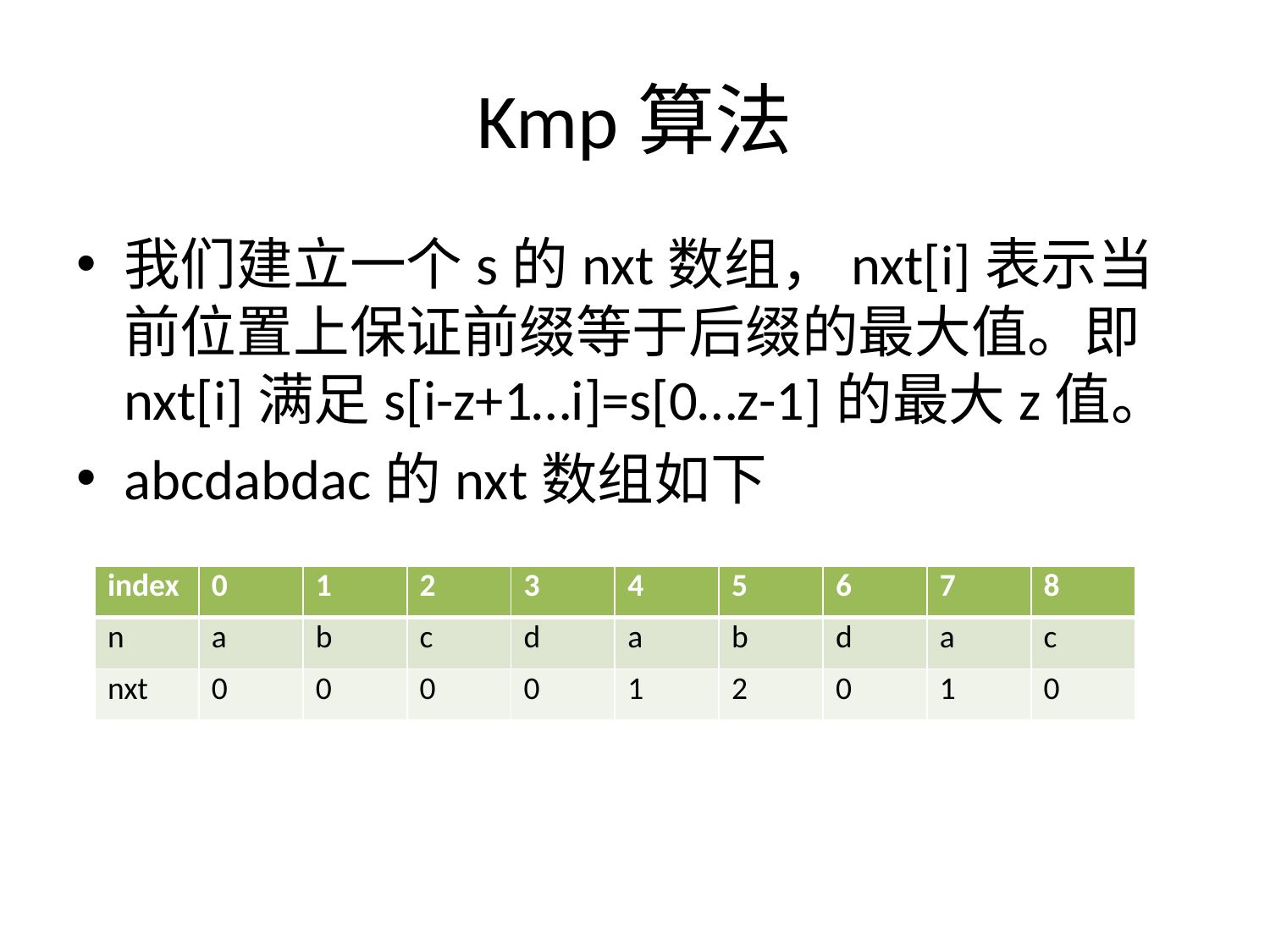

# Kmp算法
我们建立一个s的nxt数组，nxt[i]表示当前位置上保证前缀等于后缀的最大值。即nxt[i]满足s[i-z+1…i]=s[0…z-1]的最大z值。
abcdabdac的nxt数组如下
| index | 0 | 1 | 2 | 3 | 4 | 5 | 6 | 7 | 8 |
| --- | --- | --- | --- | --- | --- | --- | --- | --- | --- |
| n | a | b | c | d | a | b | d | a | c |
| nxt | 0 | 0 | 0 | 0 | 1 | 2 | 0 | 1 | 0 |